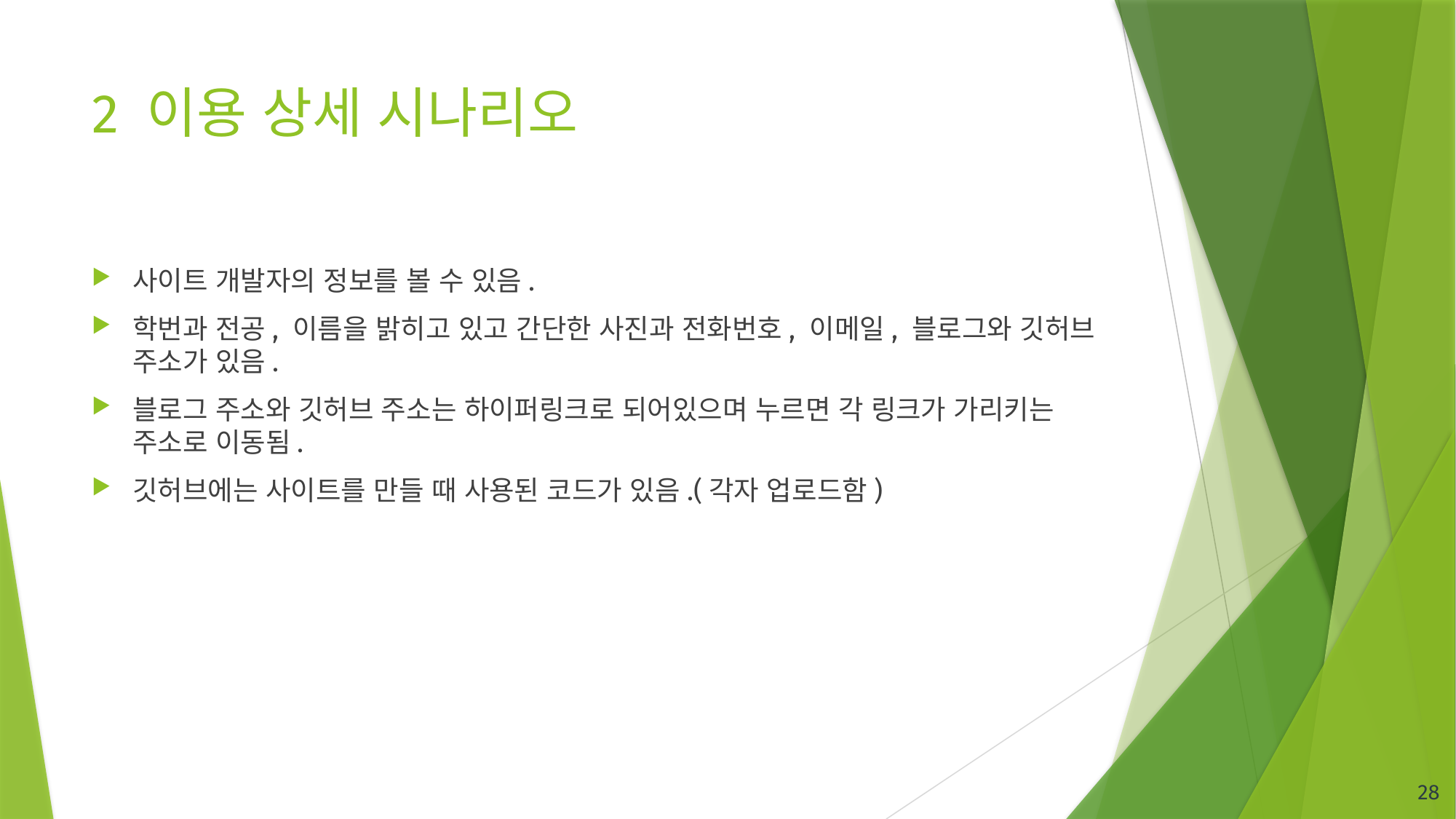

# 2 이용 상세 시나리오
사이트 개발자의 정보를 볼 수 있음.
학번과 전공, 이름을 밝히고 있고 간단한 사진과 전화번호, 이메일, 블로그와 깃허브 주소가 있음.
블로그 주소와 깃허브 주소는 하이퍼링크로 되어있으며 누르면 각 링크가 가리키는 주소로 이동됨.
깃허브에는 사이트를 만들 때 사용된 코드가 있음.(각자 업로드함)
28